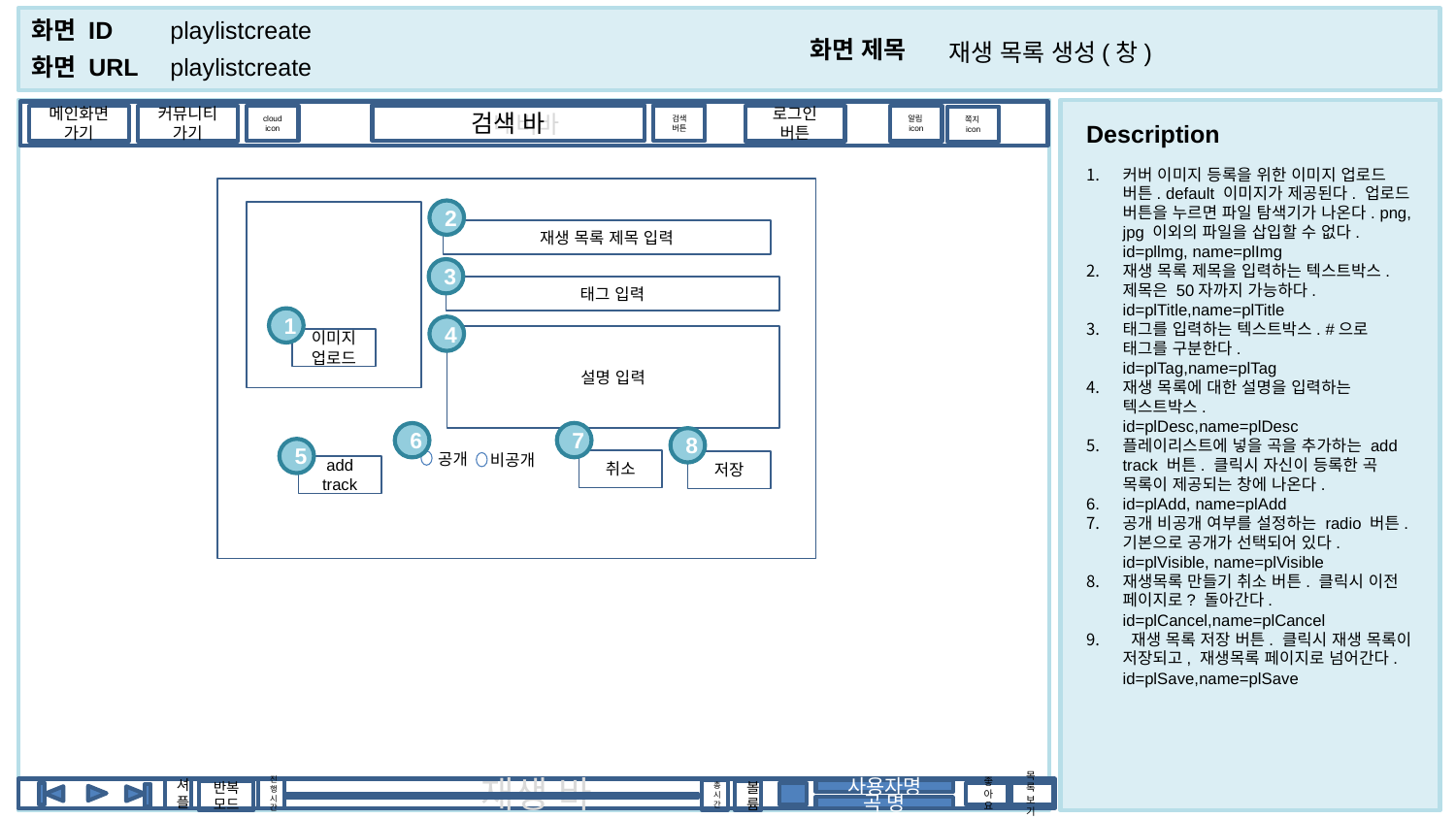

playlistcreate
재생 목록 생성(창)
playlistcreate
      네비바
검색 바
검색
버튼
cloud
icon
메인화면
가기
커뮤니티가기
로그인
버튼
알림icon
쪽지icon
커버 이미지 등록을 위한 이미지 업로드 버튼. default 이미지가 제공된다. 업로드 버튼을 누르면 파일 탐색기가 나온다. png, jpg 이외의 파일을 삽입할 수 없다.
id=pllmg, name=plImg
재생 목록 제목을 입력하는 텍스트박스. 제목은 50자까지 가능하다.
id=plTitle,name=plTitle
태그를 입력하는 텍스트박스. #으로 태그를 구분한다.
id=plTag,name=plTag
재생 목록에 대한 설명을 입력하는 텍스트박스.
id=plDesc,name=plDesc
플레이리스트에 넣을 곡을 추가하는 add track 버튼. 클릭시 자신이 등록한 곡 목록이 제공되는 창에 나온다.
id=plAdd, name=plAdd
공개 비공개 여부를 설정하는 radio 버튼. 기본으로 공개가 선택되어 있다.
id=plVisible, name=plVisible
재생목록 만들기 취소 버튼. 클릭시 이전 페이지로? 돌아간다.
id=plCancel,name=plCancel
 재생 목록 저장 버튼. 클릭시 재생 목록이 저장되고, 재생목록 페이지로 넘어간다.
id=plSave,name=plSave

2

재생 목록 제목 입력
3
태그 입력
1
4
설명 입력
이미지 업로드
7
6
8
5
공개
비공개
취소

저장

add track
셔플
진행시간
재생 바
총시간
사용자명
볼륨
반복 모드

좋아요
목록
보기

곡 명